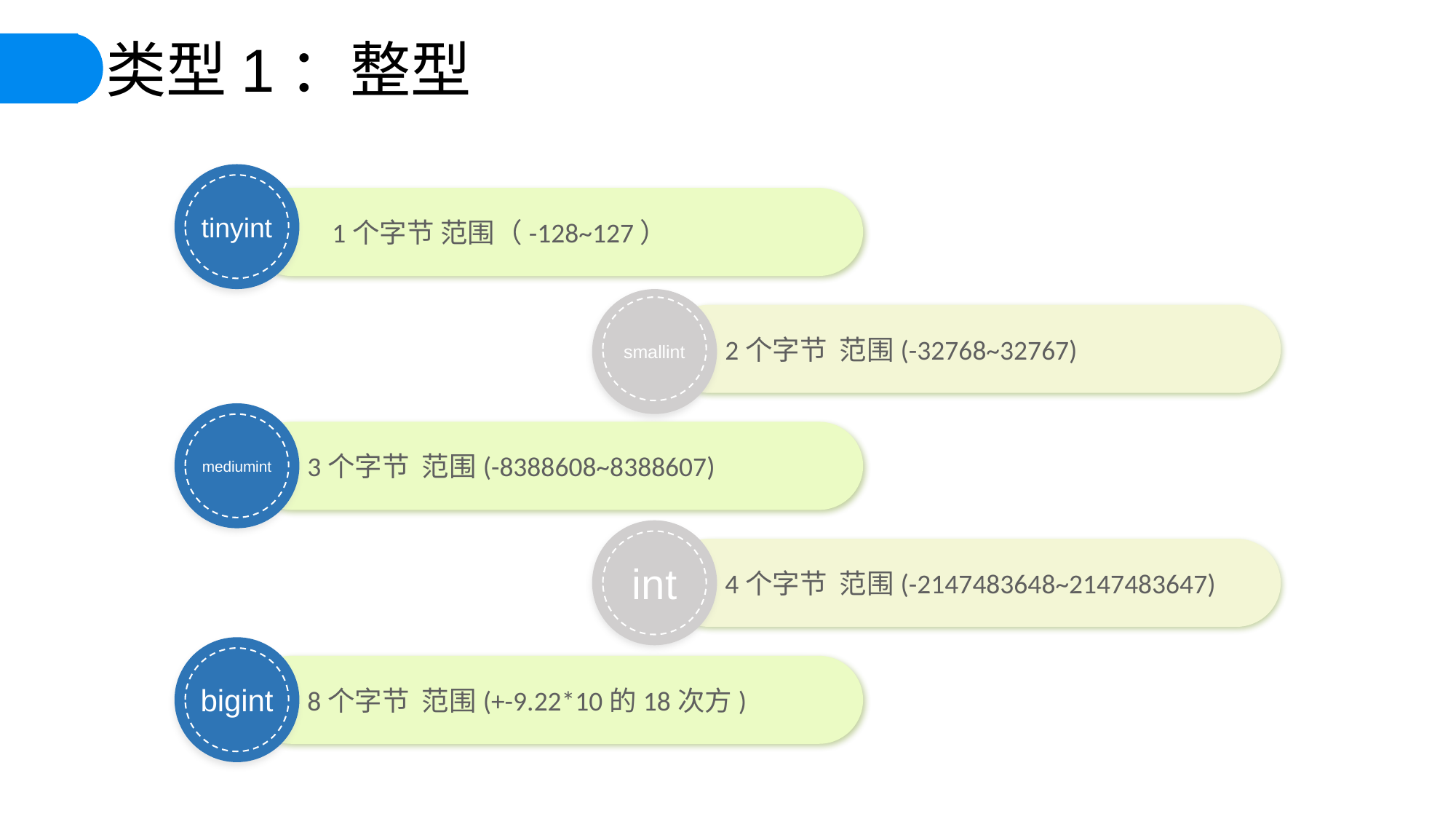

类型1：整型

tinyint
    1个字节 范围（-128~127）
smallint

2个字节  范围(-32768~32767)
绝非来自正式职权

mediumint

3个字节  范围(-8388608~8388607)
大家十分谨慎，你必须下功夫赢得他们的信任。

int
4个字节  范围(-2147483648~2147483647)

bigint
8个字节  范围(+-9.22*10的18次方)